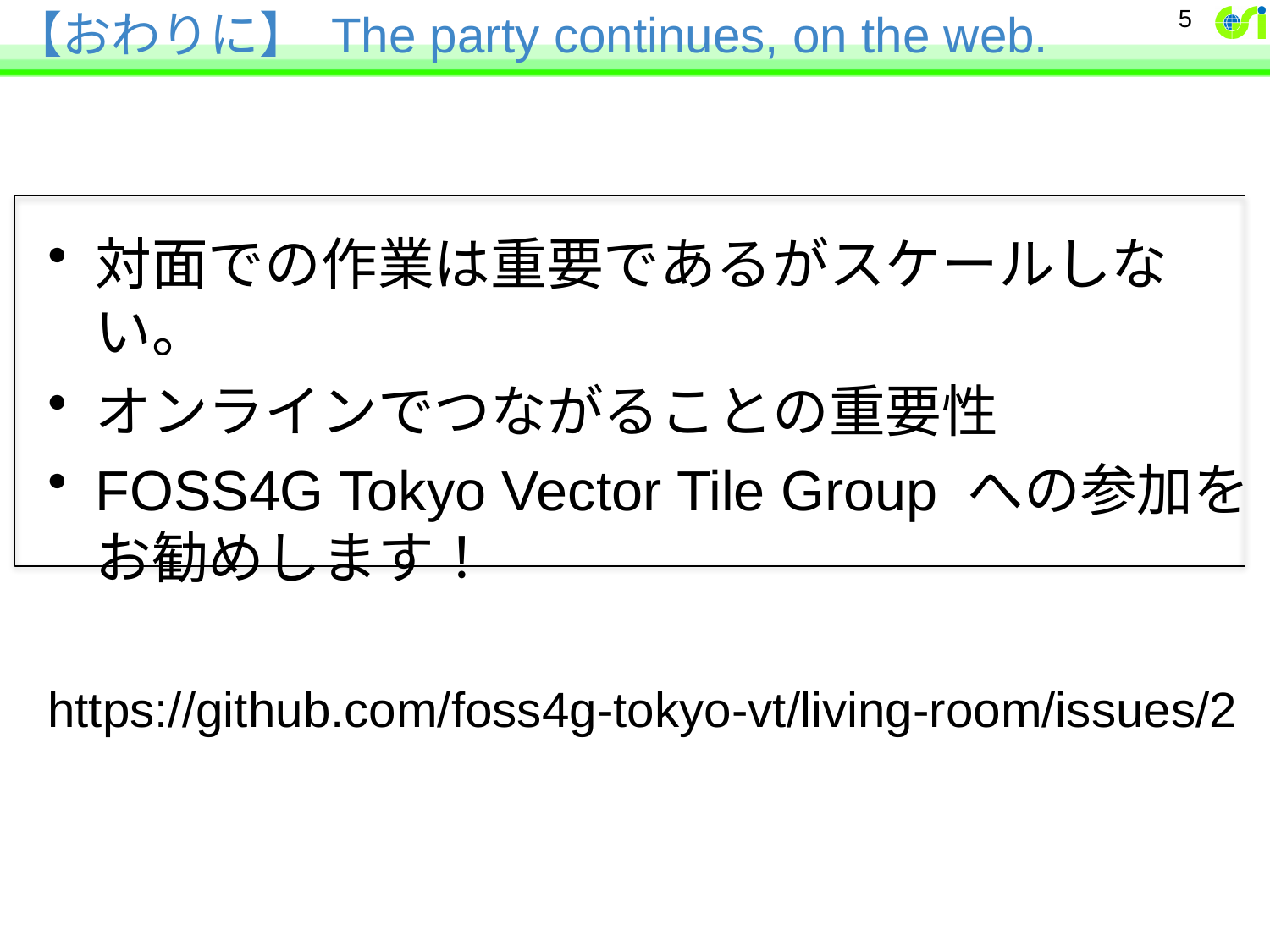

# 【おわりに】 The party continues, on the web.
5

対面での作業は重要であるがスケールしない。
オンラインでつながることの重要性
FOSS4G Tokyo Vector Tile Group への参加をお勧めします！

https://github.com/foss4g-tokyo-vt/living-room/issues/2